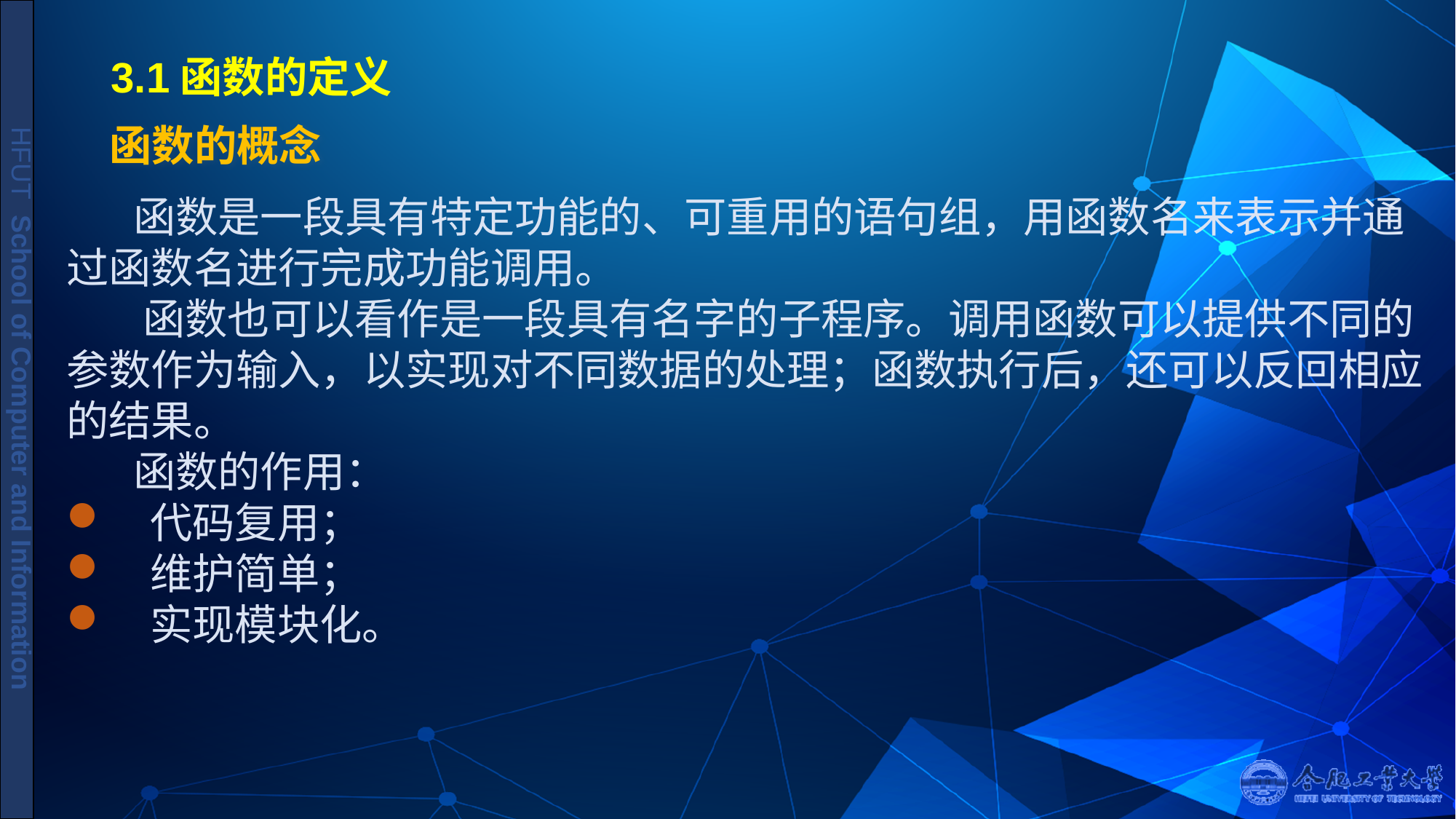

# 3.1函数的定义
函数的概念
      函数是一段具有特定功能的、可重用的语句组，用函数名来表示并通过函数名进行完成功能调用。
       函数也可以看作是一段具有名字的子程序。调用函数可以提供不同的参数作为输入，以实现对不同数据的处理；函数执行后，还可以反回相应的结果。
      函数的作用：
  代码复用；
  维护简单；
  实现模块化。